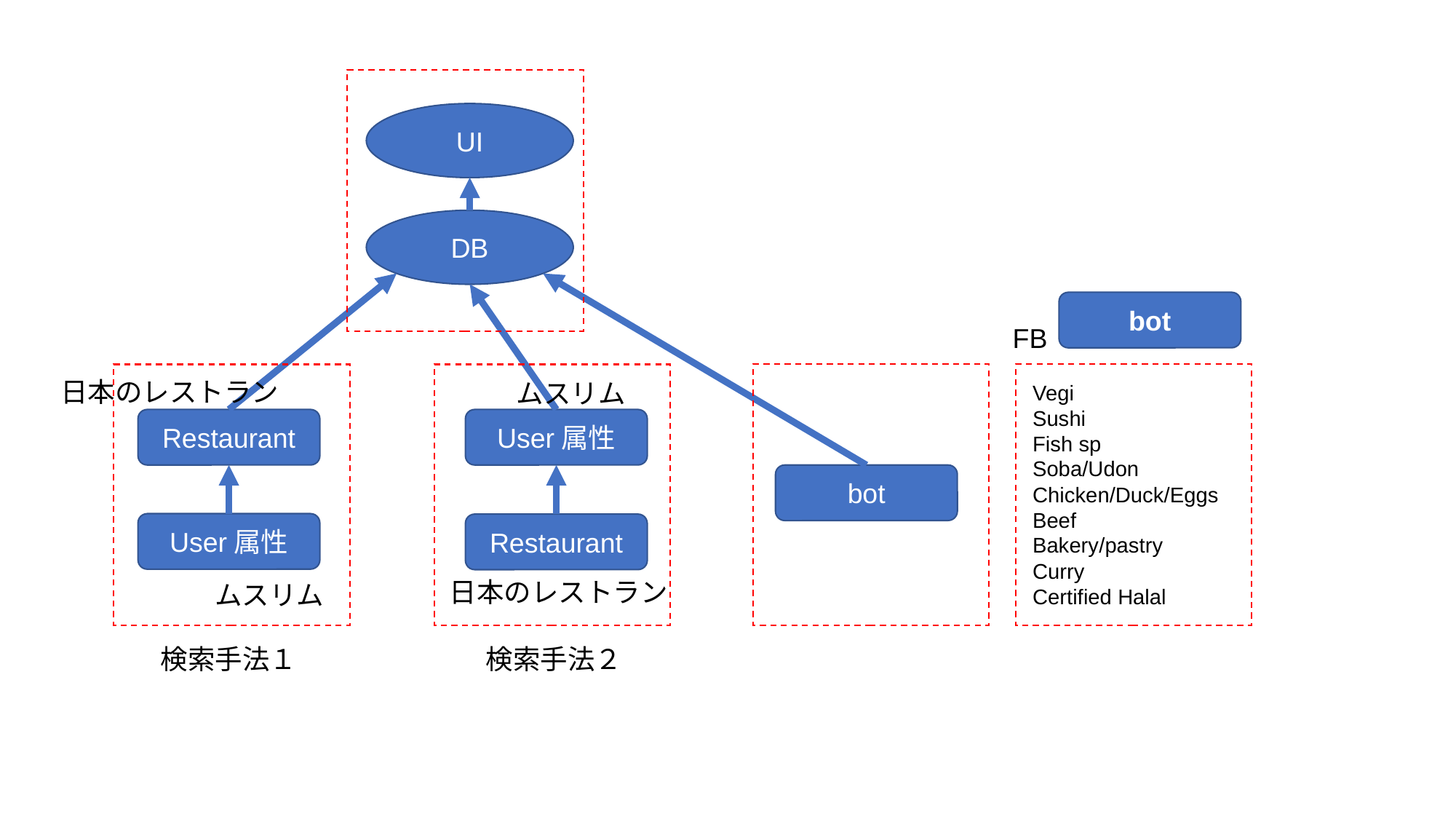

UI
DB
bot
FB

日本のレストラン
ムスリム
Vegi
Sushi
Fish sp
Soba/Udon
Chicken/Duck/Eggs
Beef
Bakery/pastry
Curry
Certified Halal
Restaurant
User属性
bot
User属性
Restaurant
日本のレストラン
ムスリム
検索手法１
検索手法２